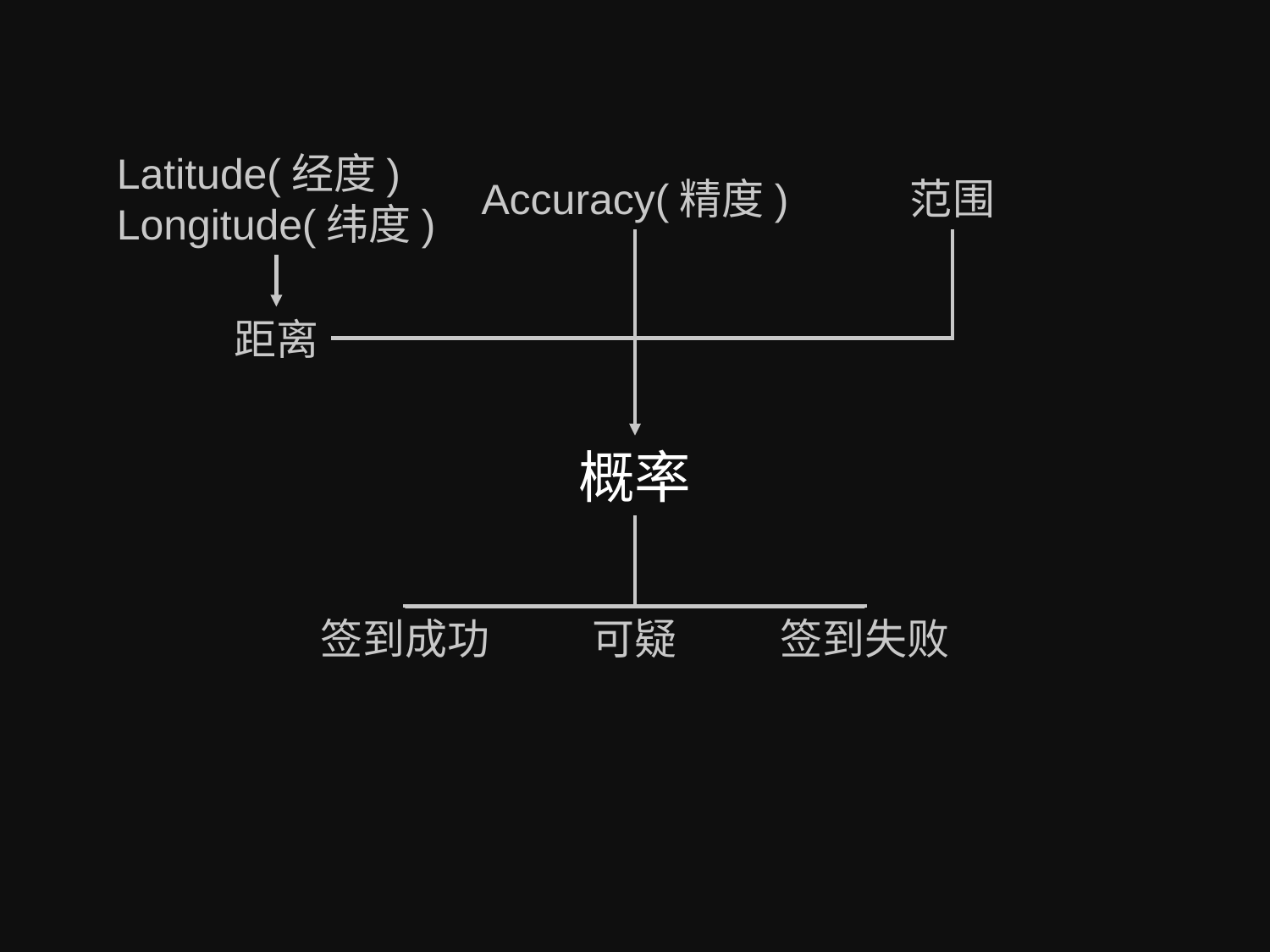

Latitude(经度)
Longitude(纬度)
范围
Accuracy(精度)
距离
概率
签到成功
可疑
签到失败